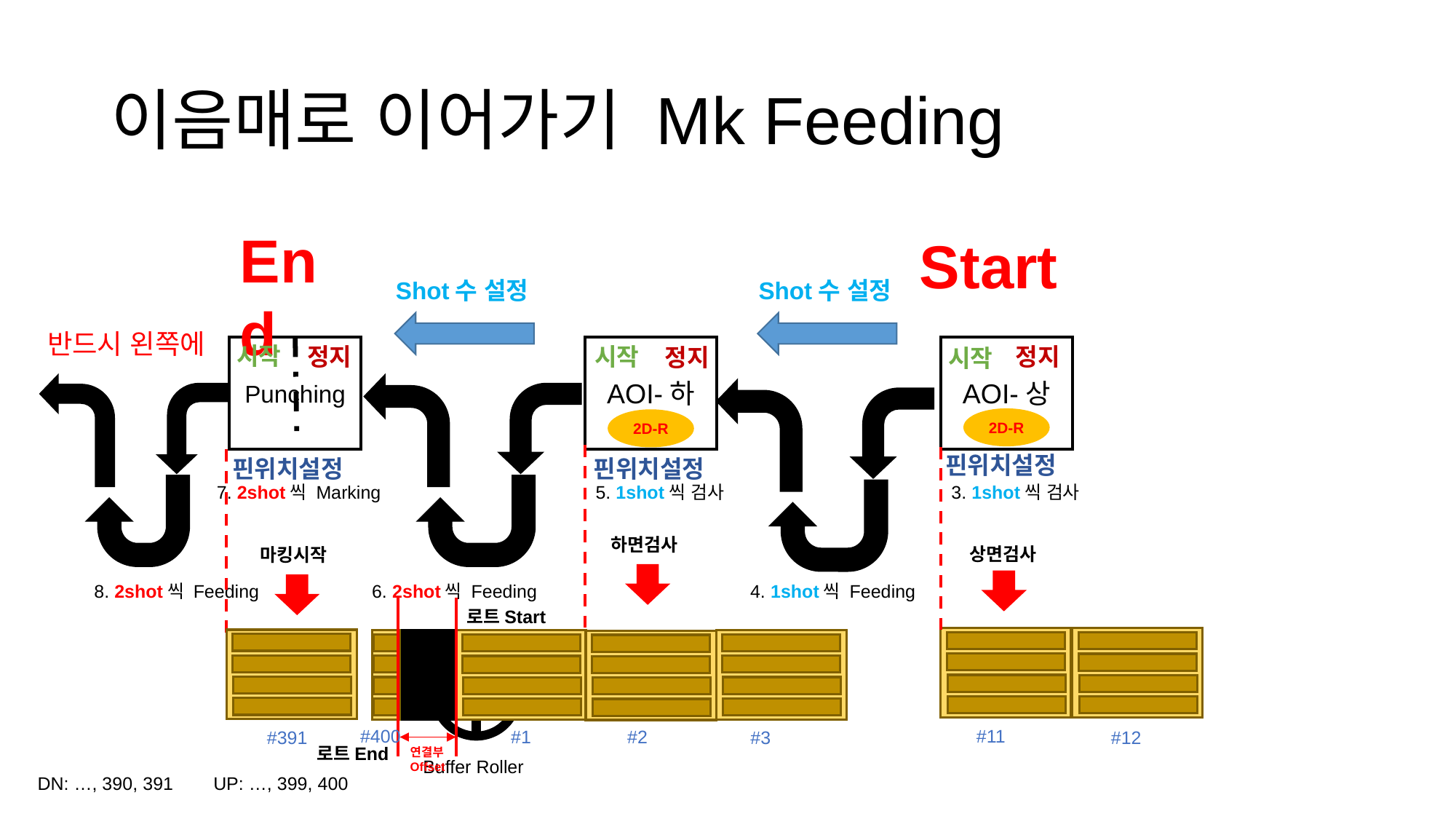

# 이음매로 이어가기 Mk Feeding
End
Start
Shot수 설정

Shot수 설정

반드시 왼쪽에
AOI-하
AOI-상
Punching

핀위치설정
핀위치설정
핀위치설정
7. 2shot씩 Marking
5. 1shot씩 검사
3. 1shot씩 검사
8. 2shot씩 Feeding
6. 2shot씩 Feeding
4. 1shot씩 Feeding

Buffer Roller
시작
정지
정지
시작
정지
시작
2D-R
2D-R
상면검사

#11
#12

하면검사
마킹시작

로트Start

#400
#1
#2
#391
#3
로트End
연결부
Offset
UP: …, 399, 400
DN: …, 390, 391